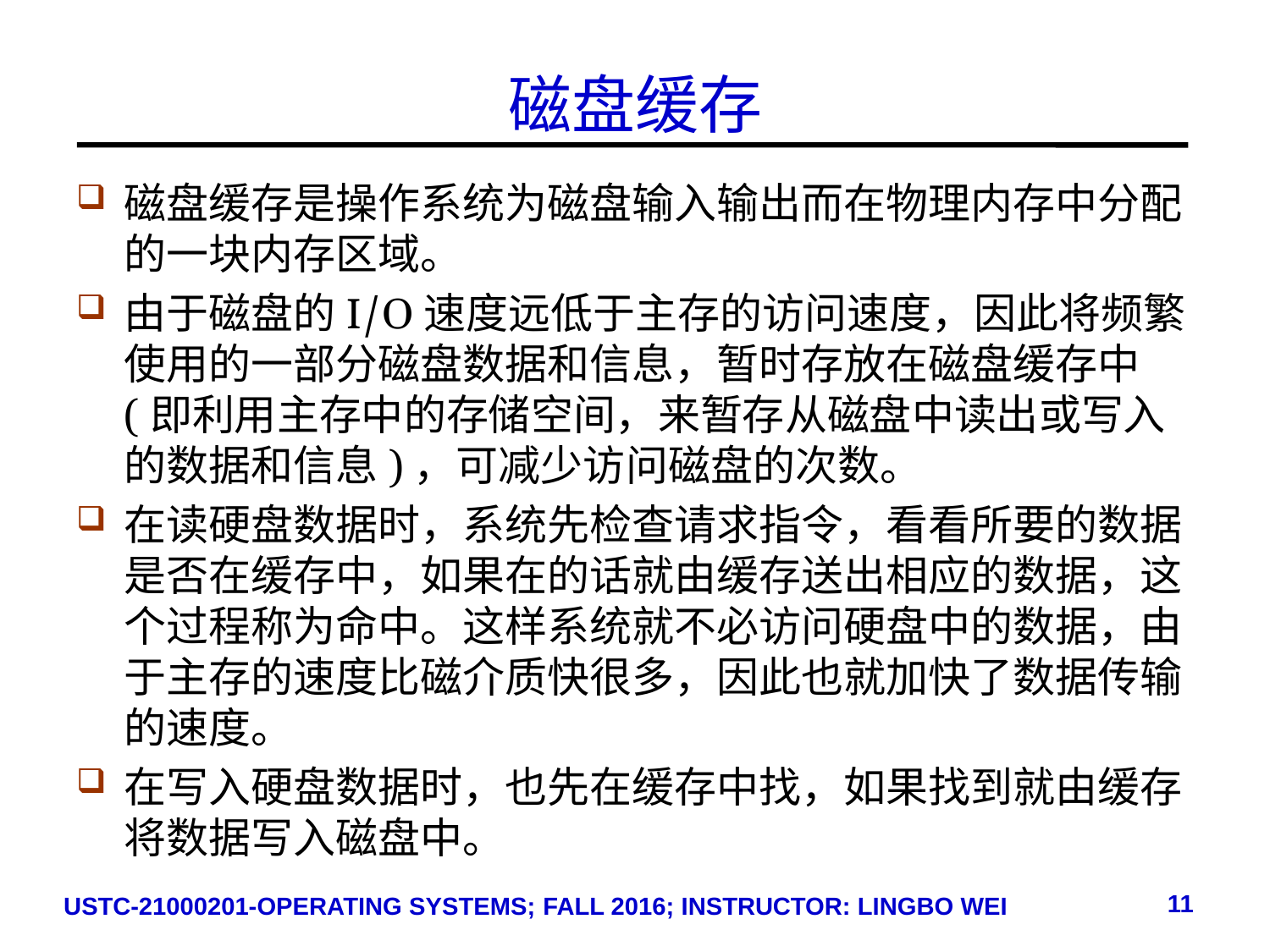

# 磁盘缓存
磁盘缓存是操作系统为磁盘输入输出而在物理内存中分配的一块内存区域。
由于磁盘的I/O速度远低于主存的访问速度，因此将频繁使用的一部分磁盘数据和信息，暂时存放在磁盘缓存中(即利用主存中的存储空间，来暂存从磁盘中读出或写入的数据和信息)，可减少访问磁盘的次数。
在读硬盘数据时，系统先检查请求指令，看看所要的数据是否在缓存中，如果在的话就由缓存送出相应的数据，这个过程称为命中。这样系统就不必访问硬盘中的数据，由于主存的速度比磁介质快很多，因此也就加快了数据传输的速度。
在写入硬盘数据时，也先在缓存中找，如果找到就由缓存将数据写入磁盘中。
11
USTC-21000201-OPERATING SYSTEMS; FALL 2016; INSTRUCTOR: LINGBO WEI